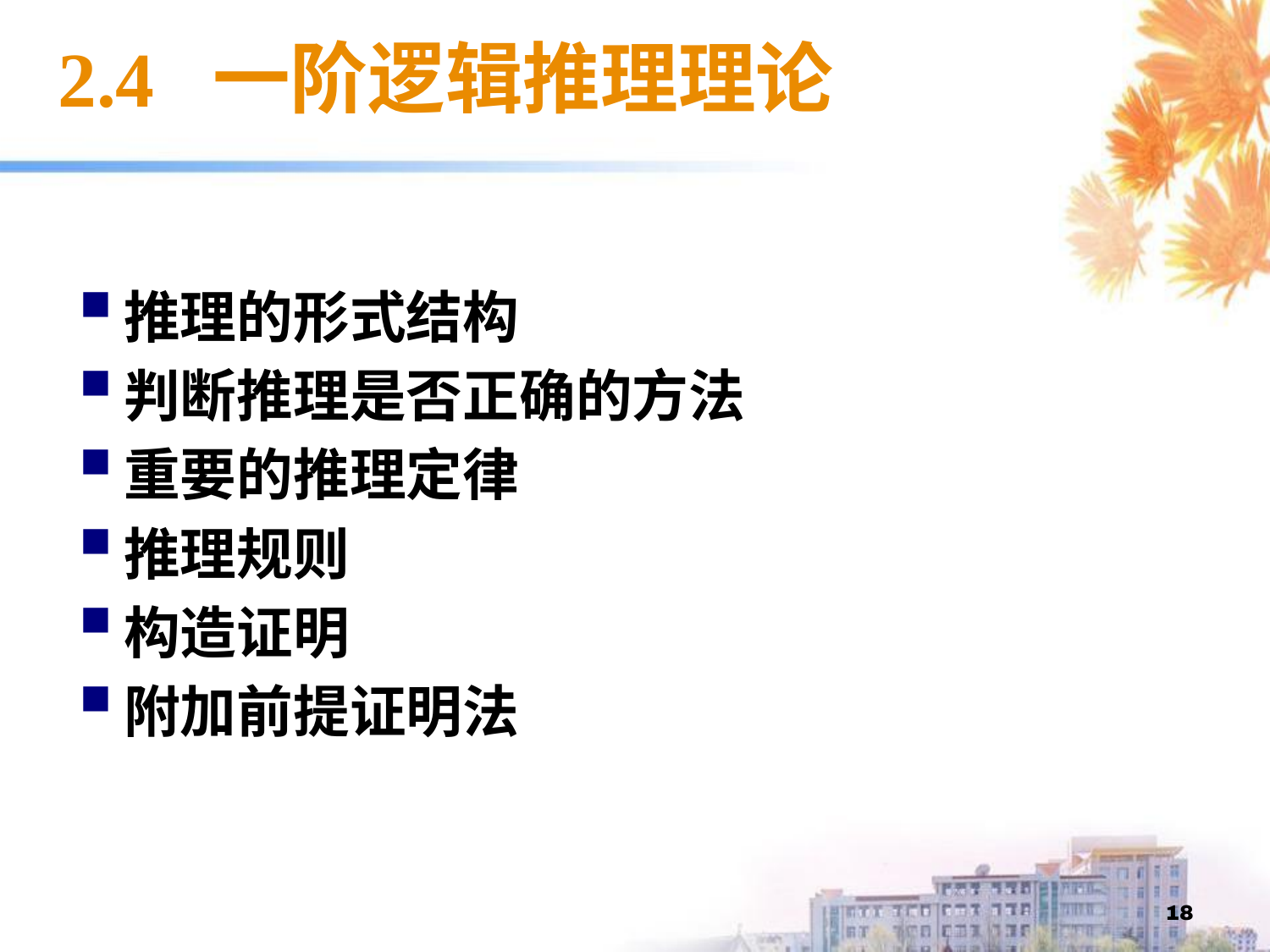

# 2.4  一阶逻辑推理理论
推理的形式结构
判断推理是否正确的方法
重要的推理定律
推理规则
构造证明
附加前提证明法
18